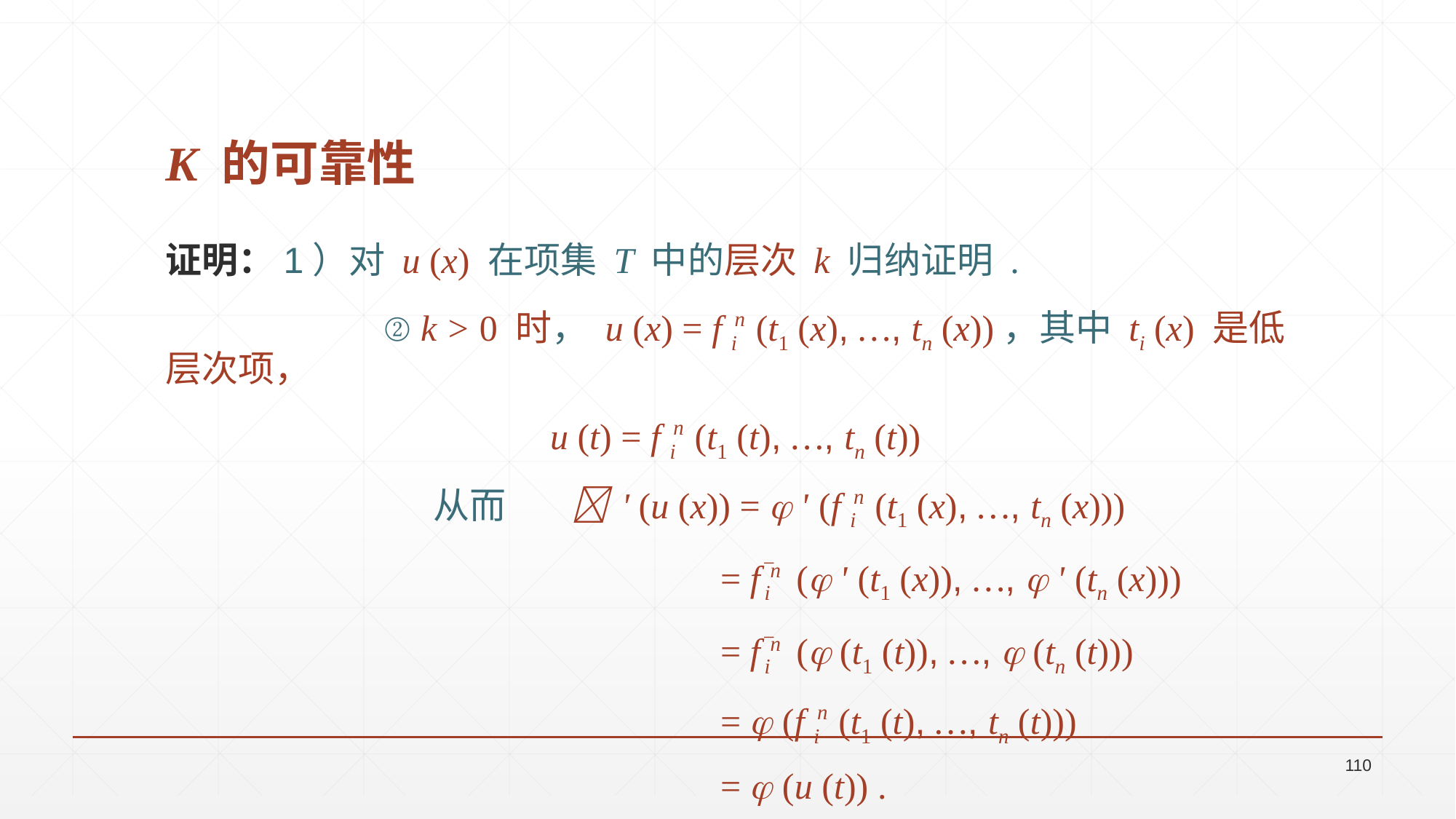

# K 的可靠性
证明：1）对 u (x) 在项集 T 中的层次 k 归纳证明 .
		② k > 0 时， u (x) = f i n  (t1 (x), …, tn (x))，其中 ti (x) 是低层次项，
u (t) = f i n  (t1 (t), …, tn (t))
		     从而        ϕ ʹ (u (x)) = ϕ ʹ (f i n  (t1 (x), …, tn (x)))
					 = f −     in  (ϕ ʹ (t1 (x)), …, ϕ ʹ (tn (x)))
					 = f −     in  (ϕ (t1 (t)), …, ϕ (tn (t)))
					 = ϕ (f i n  (t1 (t), …, tn (t)))
					 = ϕ (u (t)) .
110